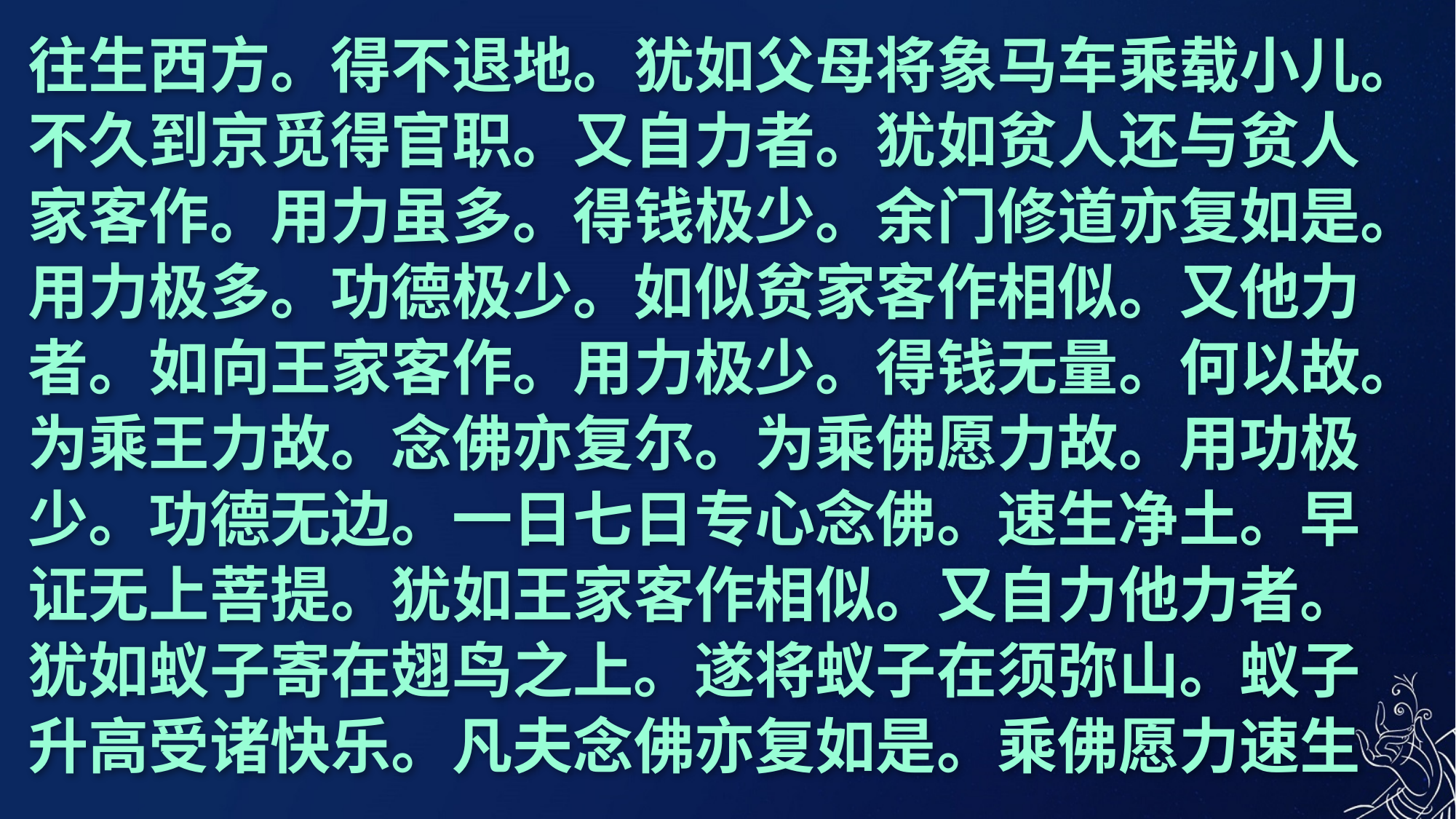

往生西方。得不退地。犹如父母将象马车乘载小儿。不久到京觅得官职。又自力者。犹如贫人还与贫人家客作。用力虽多。得钱极少。余门修道亦复如是。用力极多。功德极少。如似贫家客作相似。又他力者。如向王家客作。用力极少。得钱无量。何以故。为乘王力故。念佛亦复尔。为乘佛愿力故。用功极少。功德无边。一日七日专心念佛。速生净土。早证无上菩提。犹如王家客作相似。又自力他力者。犹如蚁子寄在翅鸟之上。遂将蚁子在须弥山。蚁子升高受诸快乐。凡夫念佛亦复如是。乘佛愿力速生